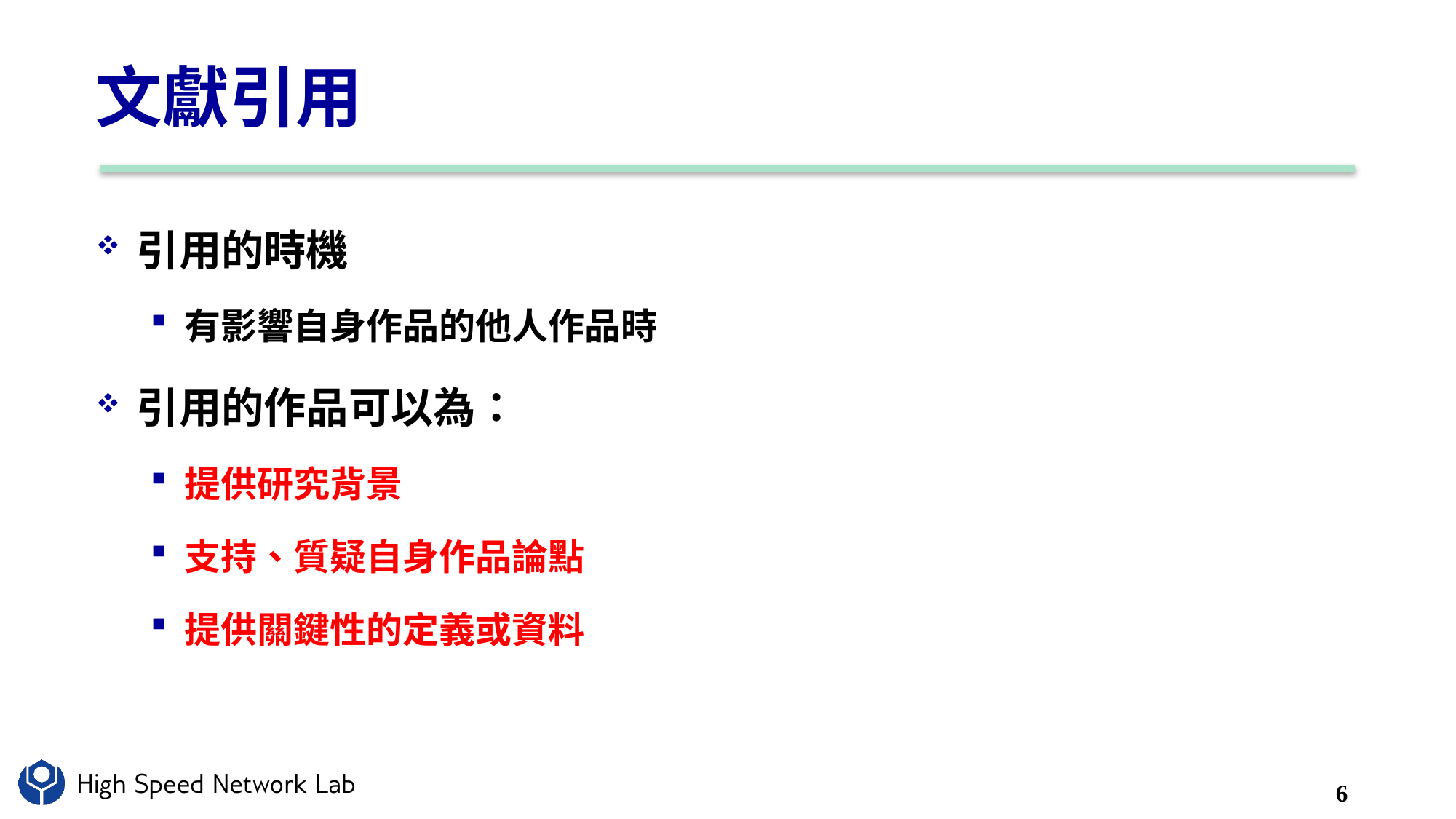

# 文獻引用
引用的時機
有影響自身作品的他人作品時
引用的作品可以為：
提供研究背景
支持、質疑自身作品論點
提供關鍵性的定義或資料
6